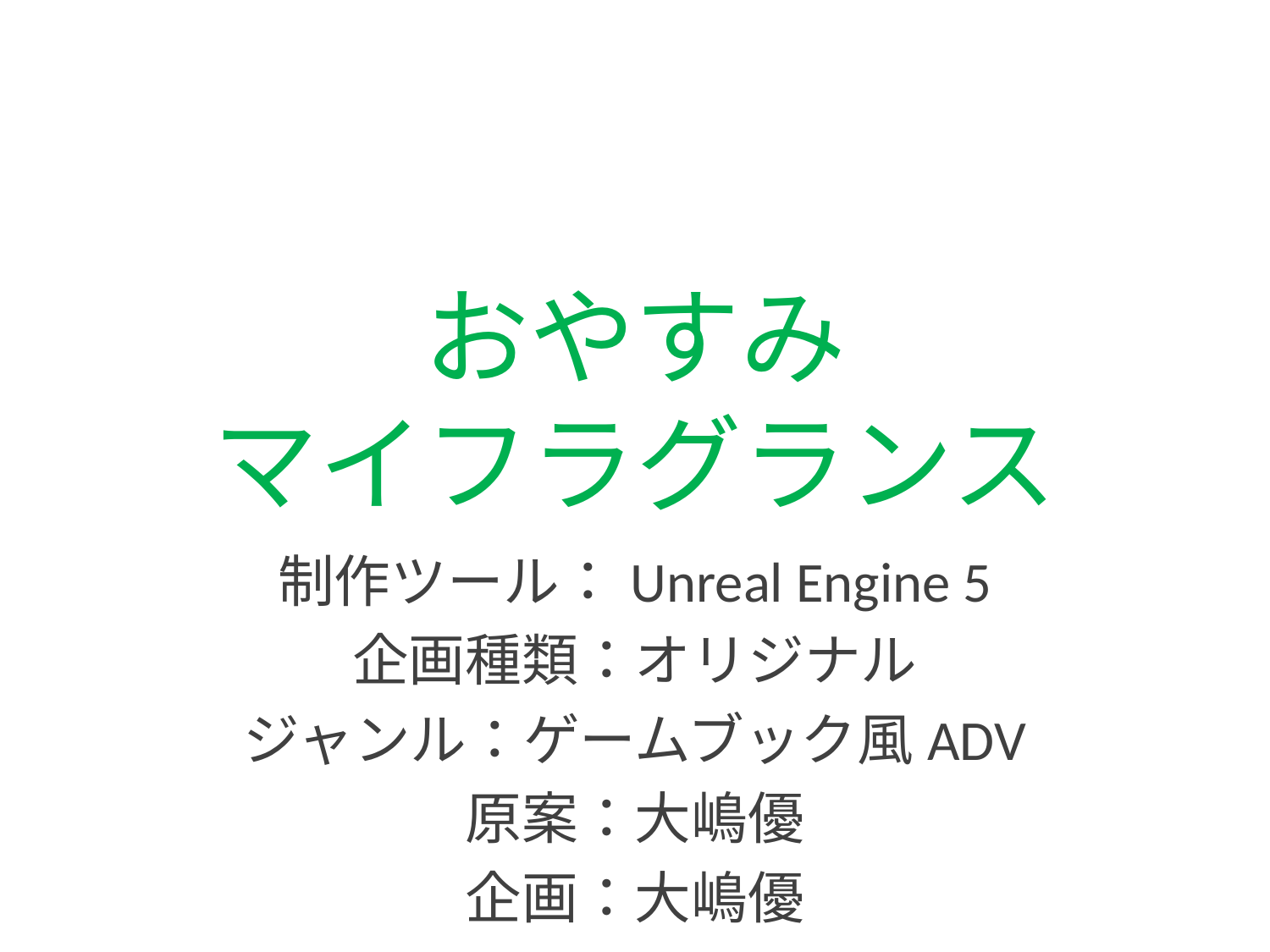

# おやすみ マイフラグランス
制作ツール：Unreal Engine 5
企画種類：オリジナル
ジャンル：ゲームブック風ADV
原案：大嶋優
企画：大嶋優